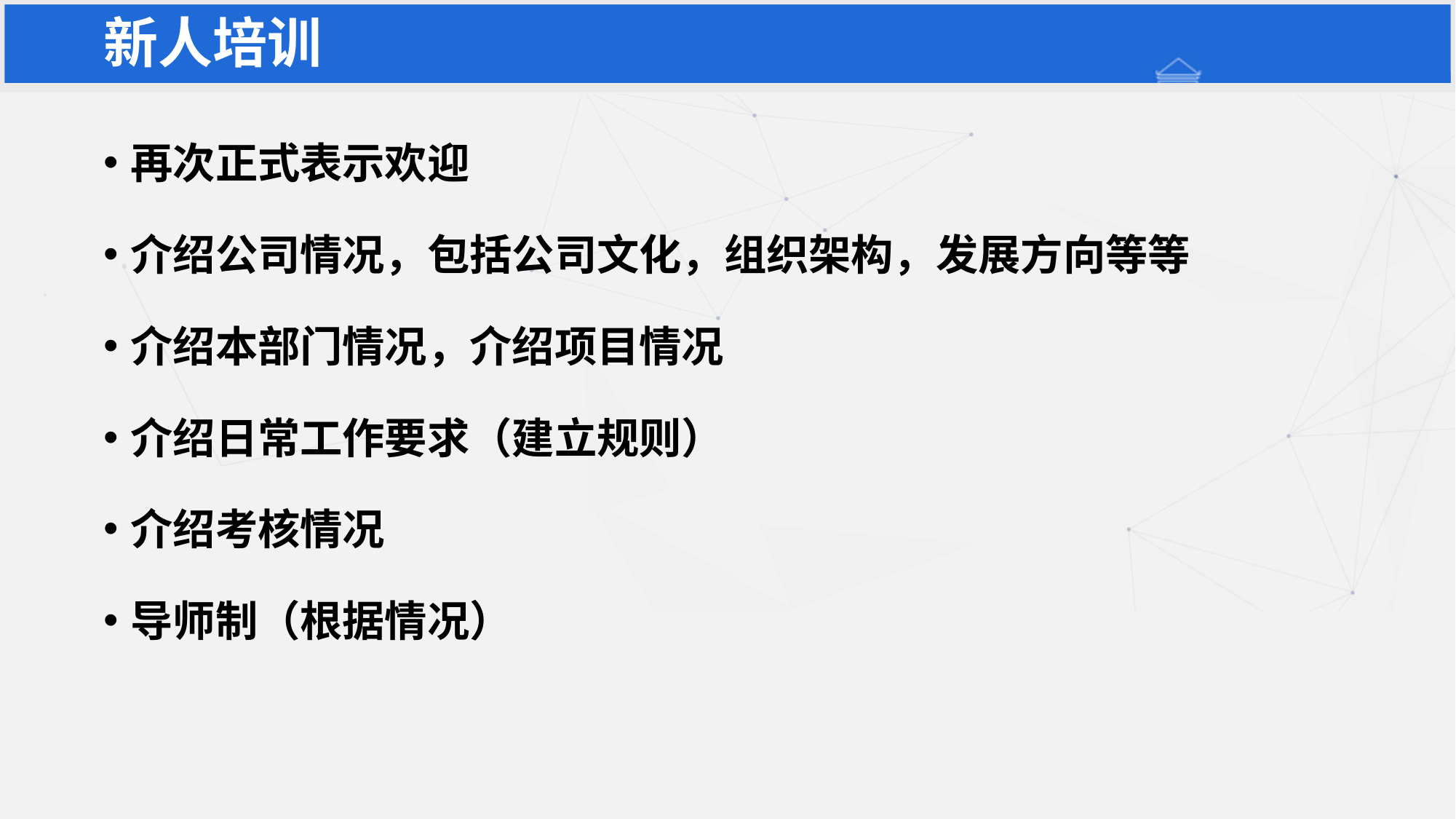

新人培训
再次正式表示欢迎
介绍公司情况，包括公司文化，组织架构，发展方向等等
介绍本部门情况，介绍项目情况
介绍日常工作要求（建立规则）
介绍考核情况
导师制（根据情况）